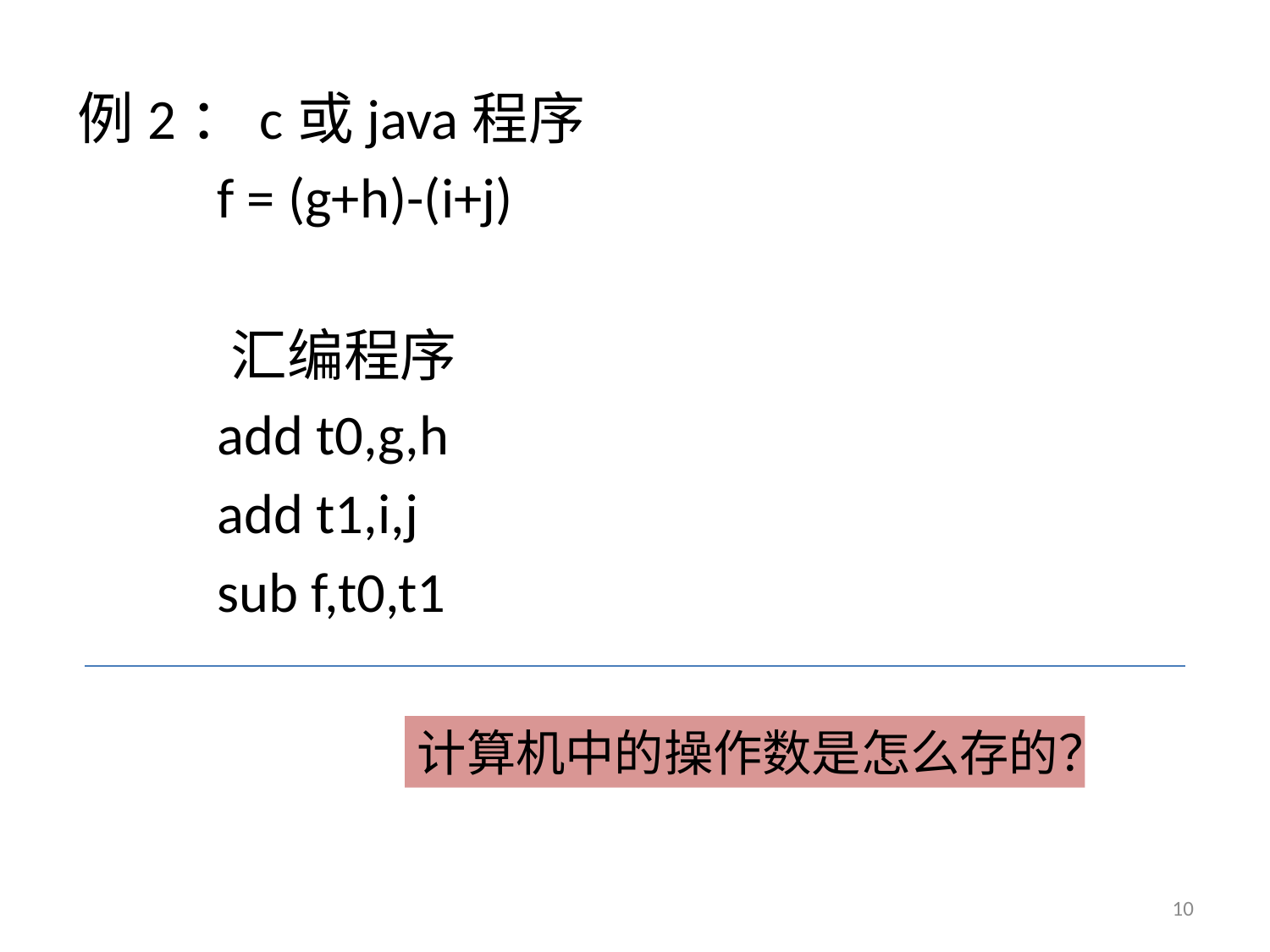

例2：c或java程序
           f = (g+h)-(i+j)

           汇编程序
           add t0,g,h
           add t1,i,j
           sub f,t0,t1
计算机中的操作数是怎么存的？
10